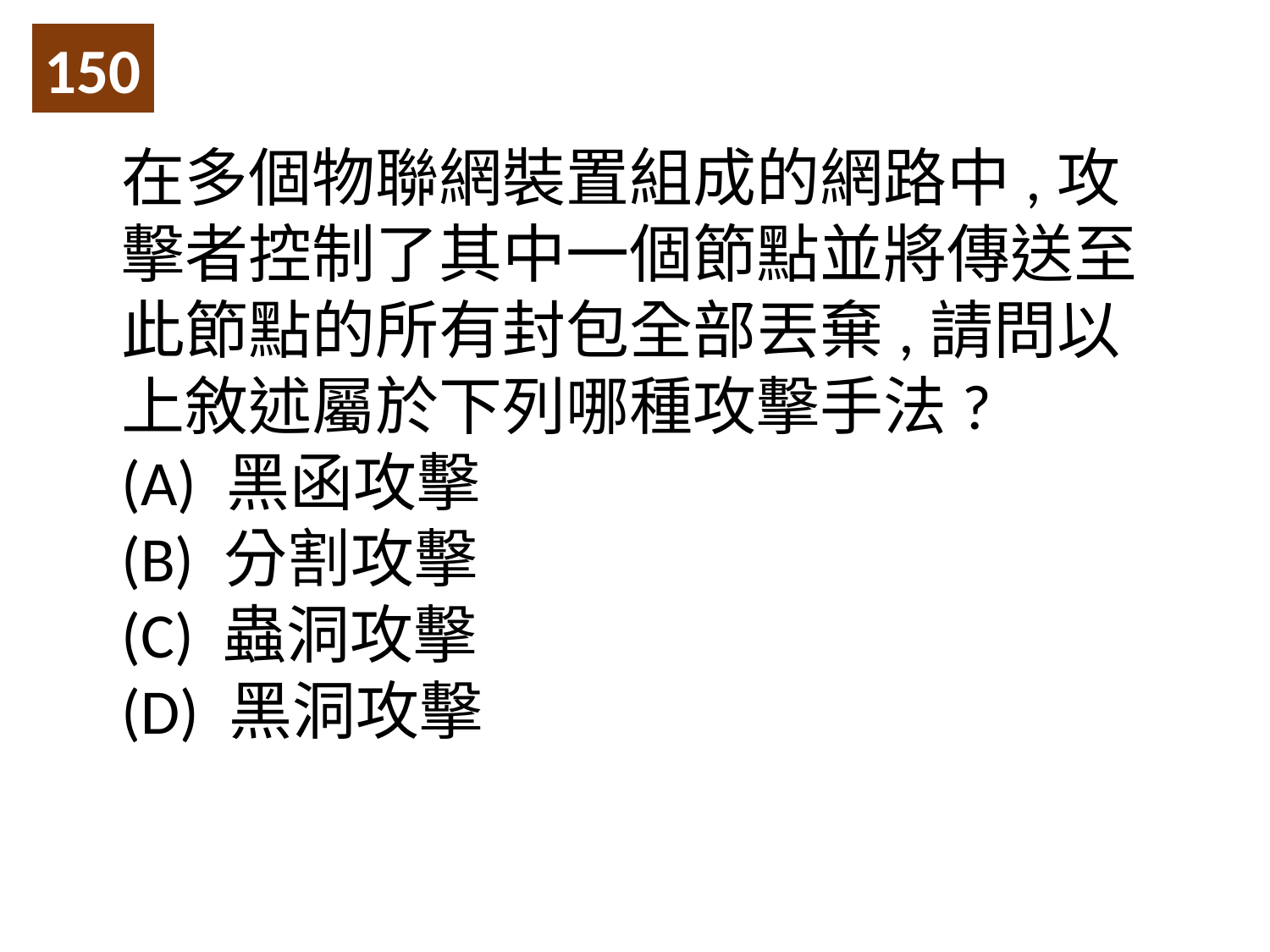

150
在多個物聯網裝置組成的網路中,攻擊者控制了其中一個節點並將傳送至此節點的所有封包全部丟棄,請問以上敘述屬於下列哪種攻擊手法?
(A) 黑函攻擊
(B) 分割攻擊
(C) 蟲洞攻擊
(D) 黑洞攻擊